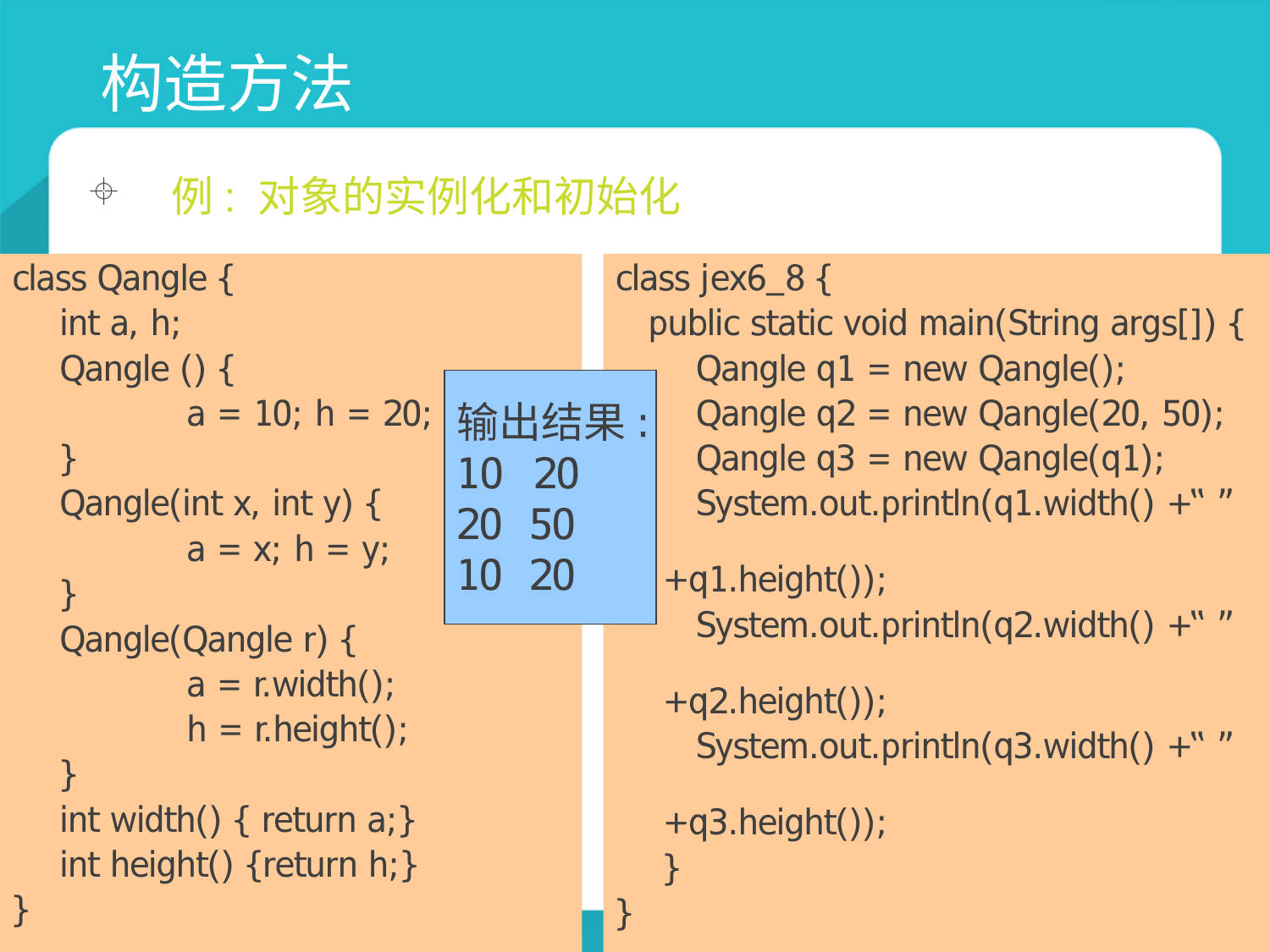

# 构造方法
例: 对象的实例化和初始化
class Qangle {
	int a, h;
	Qangle () {
    		a = 10; h = 20;
	}
	Qangle(int x, int y) {
		a = x; h = y;
	}
	Qangle(Qangle r) {
		a = r.width();
		h = r.height();
	}
	int width() { return a;}
	int height() {return h;}
}
class jex6_8 {
   public static void main(String args[]) {
	   Qangle q1 = new Qangle();
	   Qangle q2 = new Qangle(20, 50);
	   Qangle q3 = new Qangle(q1);
	   System.out.println(q1.width() +“ ” 				+q1.height());
	   System.out.println(q2.width() +“ ” 				+q2.height());
	   System.out.println(q3.width() +“ ” 				+q3.height());
	}
}
输出结果:
 20
20  50
10  20